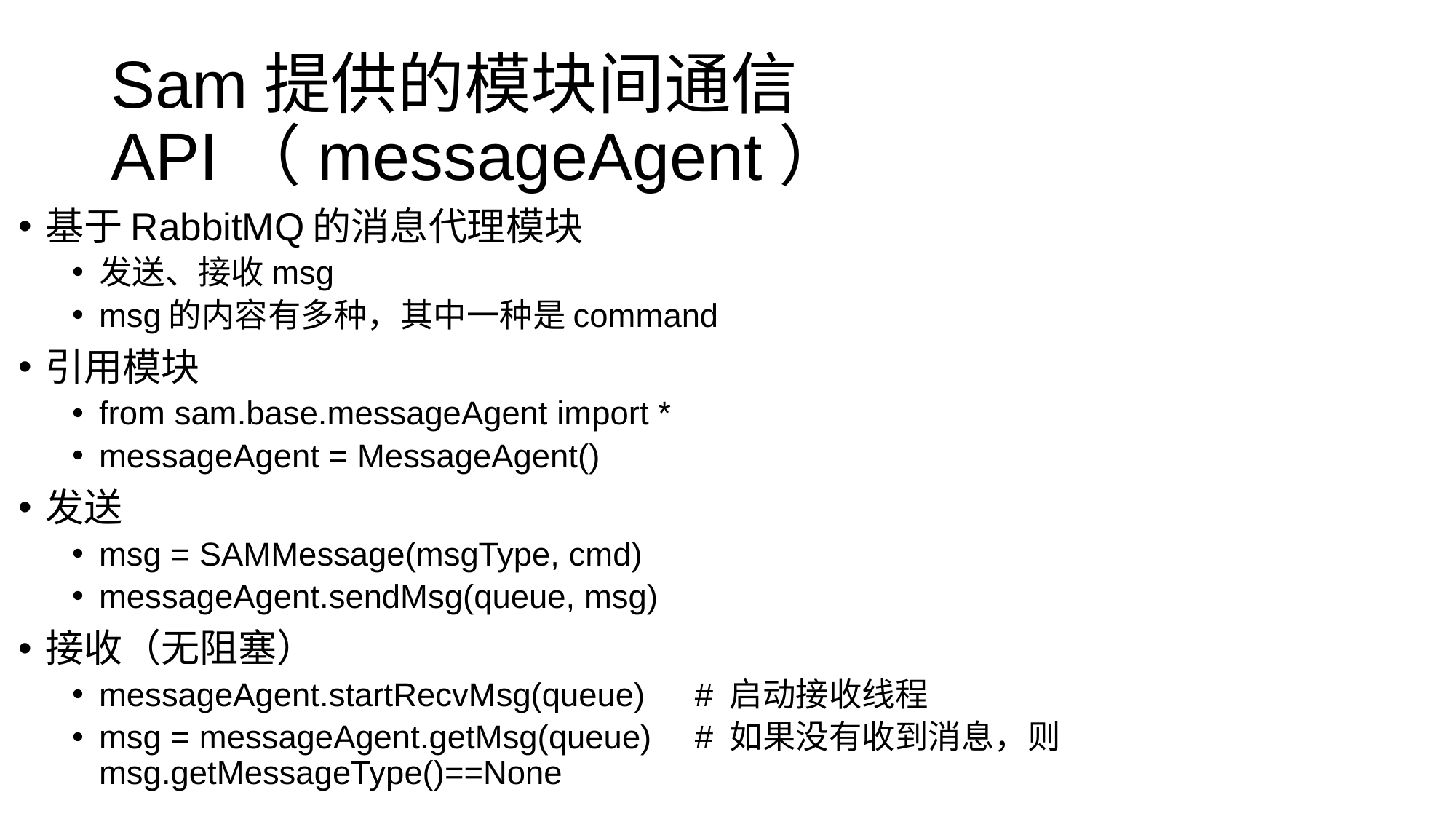

# Sam提供的模块间通信API（messageAgent）
基于RabbitMQ的消息代理模块
发送、接收msg
msg的内容有多种，其中一种是command
引用模块
from sam.base.messageAgent import *
messageAgent = MessageAgent()
发送
msg = SAMMessage(msgType, cmd)
messageAgent.sendMsg(queue, msg)
接收（无阻塞）
messageAgent.startRecvMsg(queue)		# 启动接收线程
msg = messageAgent.getMsg(queue) 		# 如果没有收到消息，则										msg.getMessageType()==None